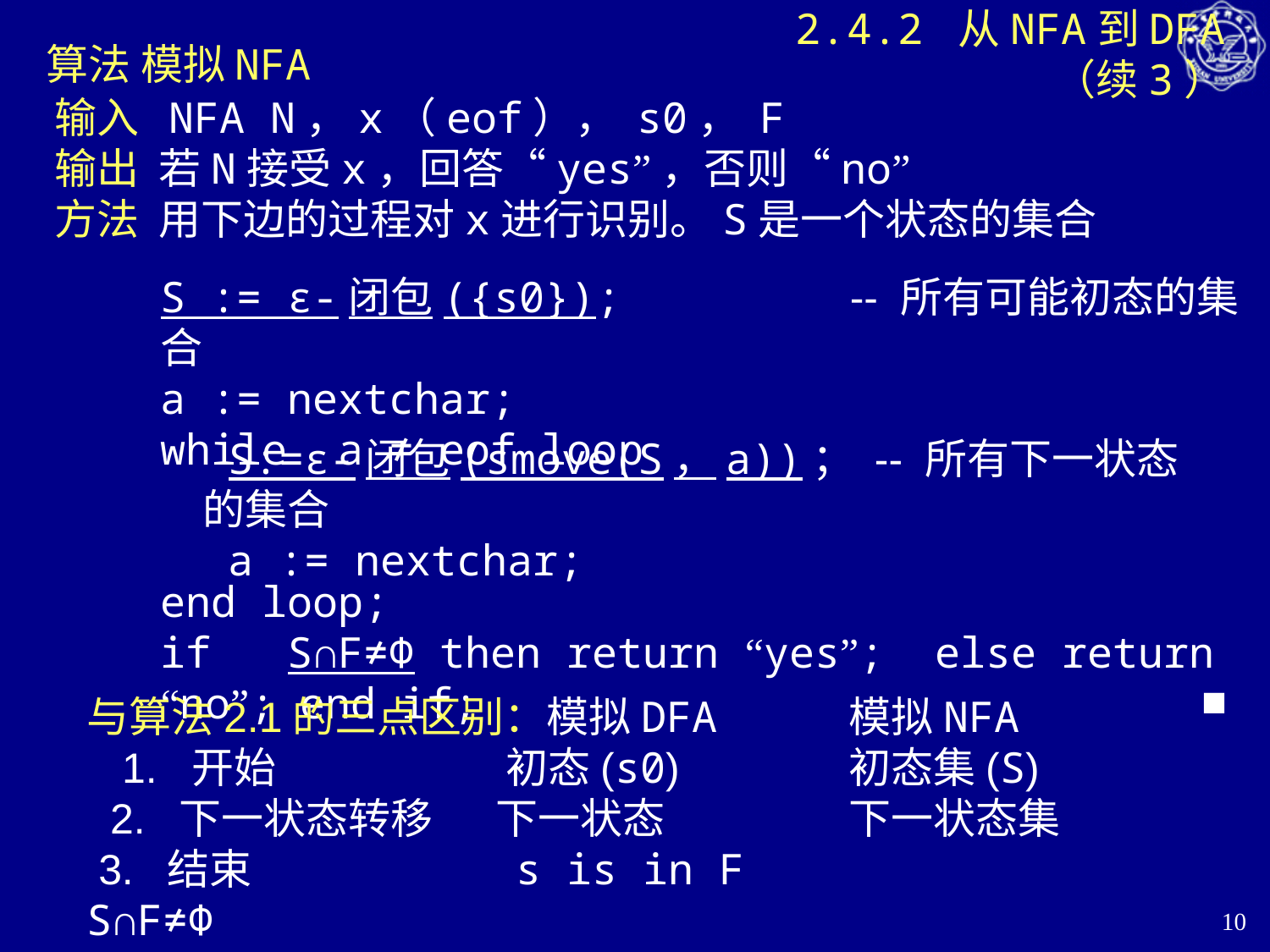

# 2.4.2 从NFA到DFA（续3）
算法 模拟NFA
输入  NFA N，x（eof）， s0， F
输出  若N接受x，回答“yes”，否则“no”
方法  用下边的过程对x进行识别。S是一个状态的集合
S := ε-闭包({s0});         -- 所有可能初态的集合
a := nextchar;
while  a ≠ eof loop

end loop;
if   S∩F≠Φ then return “yes”;  else return “no”; end if; 						 ■
 S:=ε-闭包(smove(S，a))； -- 所有下一状态的集合
 a := nextchar;
与算法2.1的三点区别：模拟DFA		模拟NFA
   1.  开始		    初态(s0)		初态集(S)
  2.  下一状态转移	   下一状态		下一状态集
 3.  结束		    s is in F 		S∩F≠Φ
10